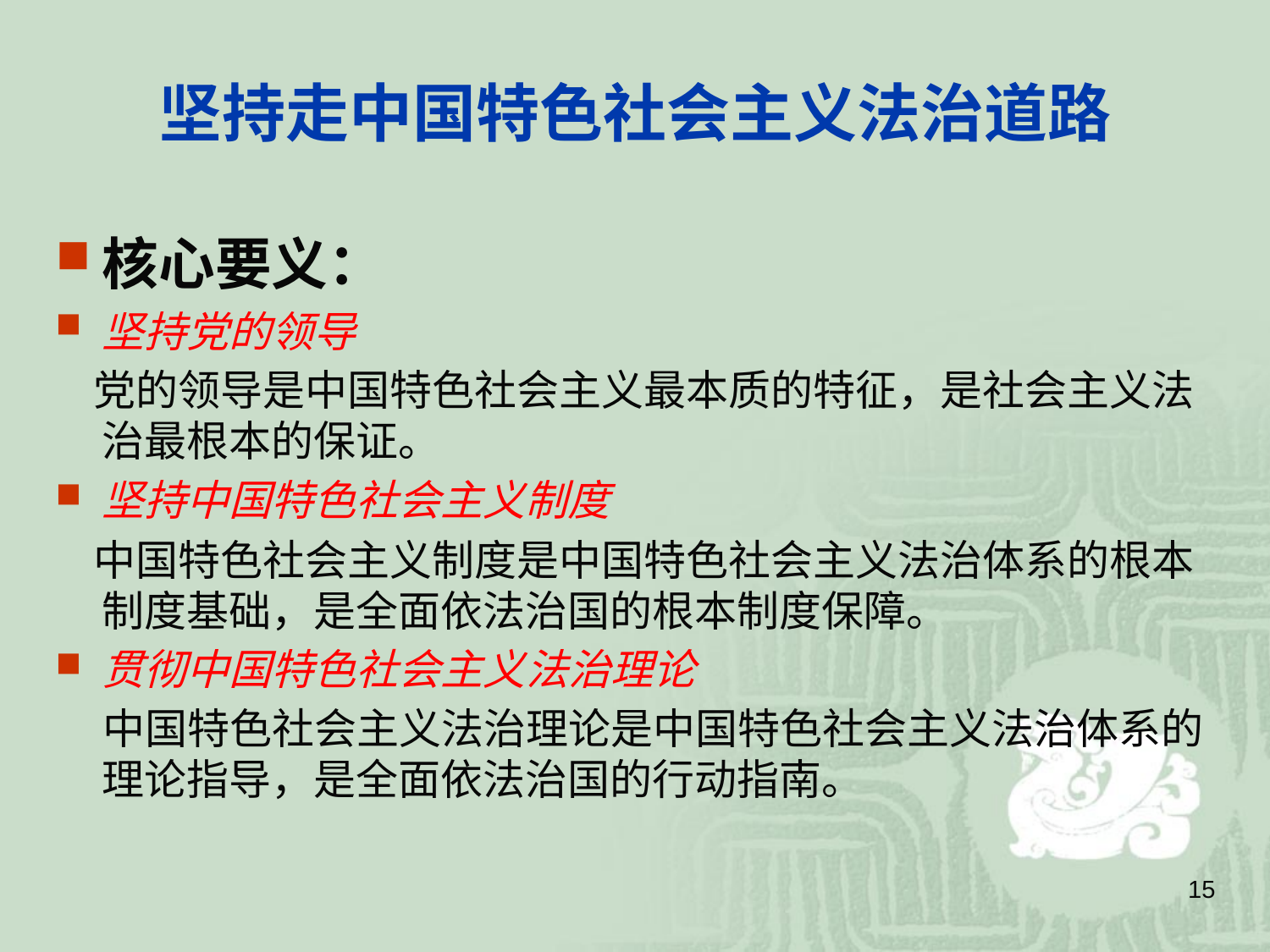

# 坚持走中国特色社会主义法治道路
核心要义：
坚持党的领导
   党的领导是中国特色社会主义最本质的特征，是社会主义法治最根本的保证。
坚持中国特色社会主义制度
   中国特色社会主义制度是中国特色社会主义法治体系的根本制度基础，是全面依法治国的根本制度保障。
贯彻中国特色社会主义法治理论
    中国特色社会主义法治理论是中国特色社会主义法治体系的理论指导，是全面依法治国的行动指南。
15